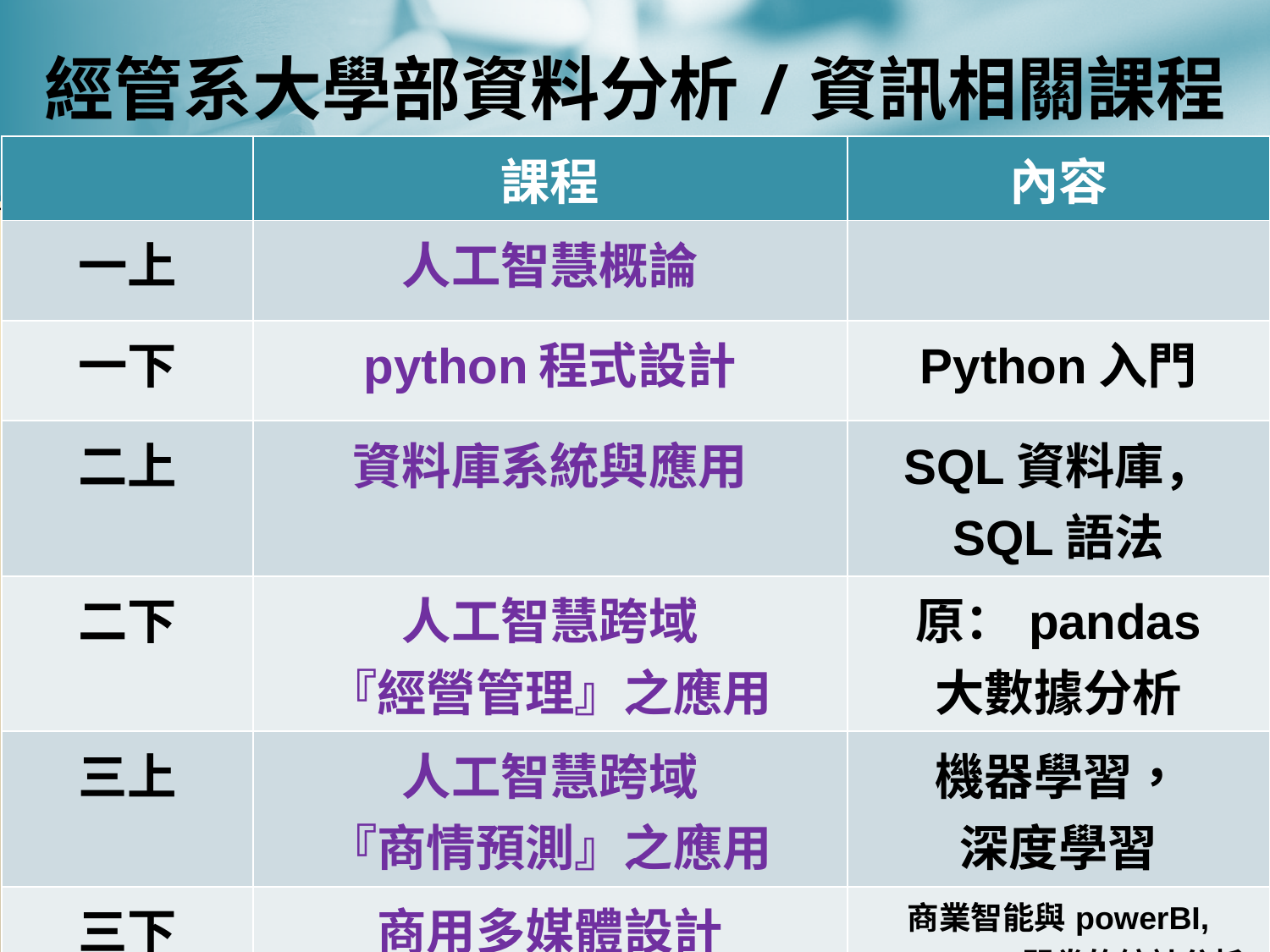

# 經管系大學部資料分析/資訊相關課程
|  | 課程 | 內容 |
| --- | --- | --- |
| 一上 | 人工智慧概論 |  |
| 一下 | python程式設計 | Python入門 |
| 二上 | 資料庫系統與應用 | SQL資料庫， SQL語法 |
| 二下 | 人工智慧跨域 『經營管理』之應用 | 原：pandas 大數據分析 |
| 三上 | 人工智慧跨域 『商情預測』之應用 | 機器學習， 深度學習 |
| 三下 | 商用多媒體設計 | 商業智能與powerBI, tableau，問卷的統計分析，架站，前端/後端網頁， |